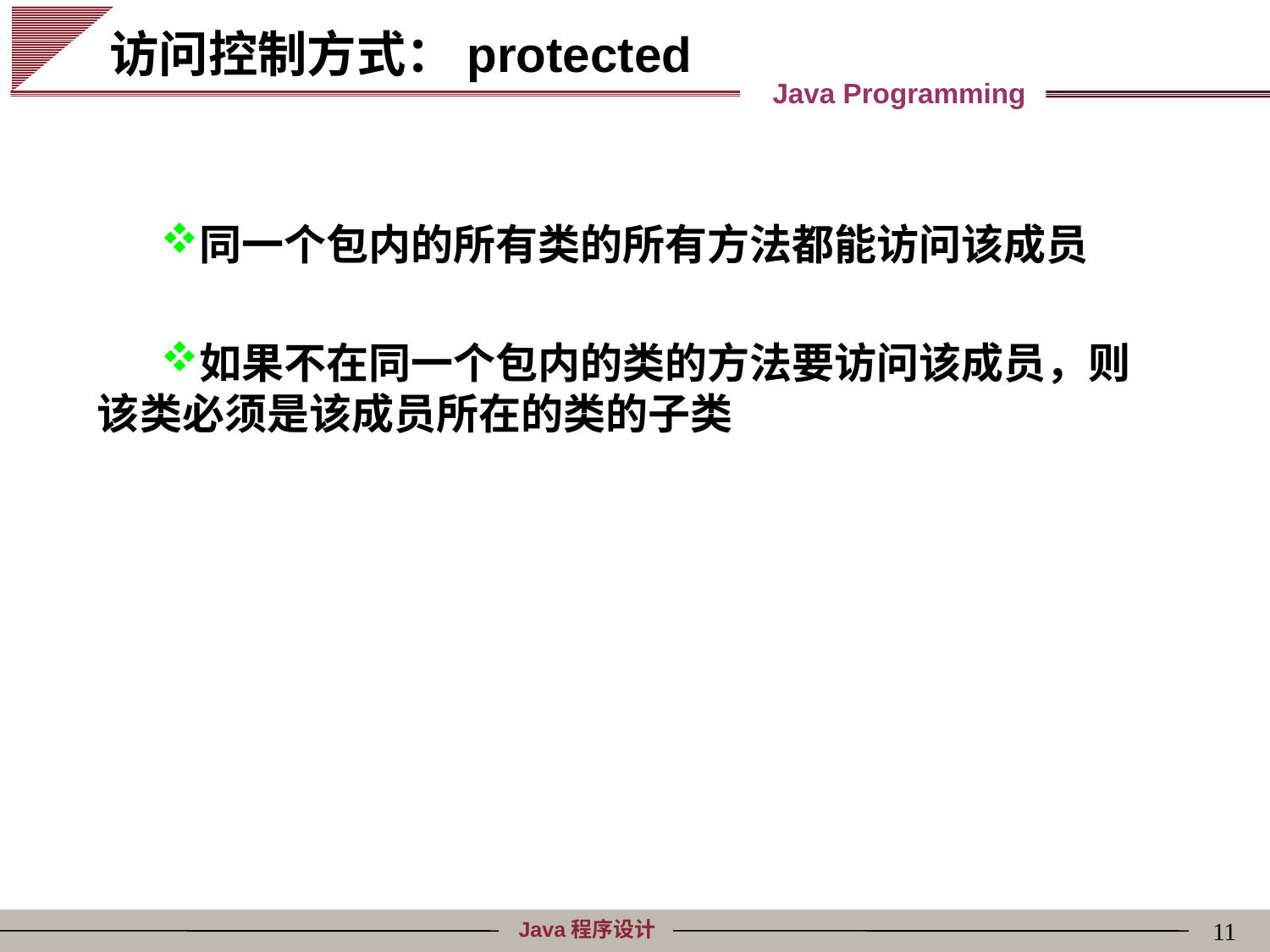

# 访问控制方式：protected
同一个包内的所有类的所有方法都能访问该成员

如果不在同一个包内的类的方法要访问该成员，则该类必须是该成员所在的类的子类